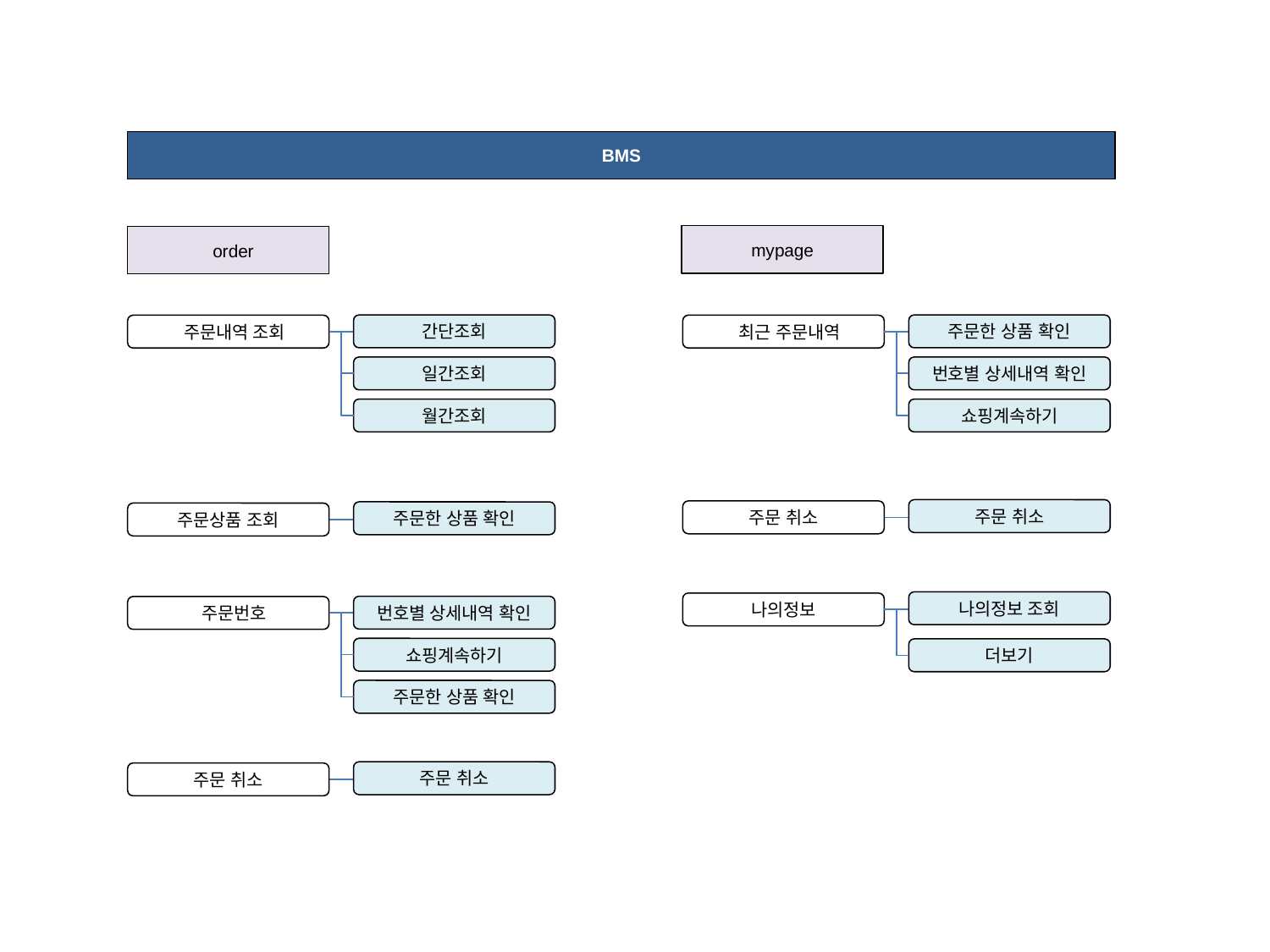

BMS
mypage
  order
간단조회
주문한 상품 확인
  주문내역 조회
  최근 주문내역
일간조회
번호별 상세내역 확인
월간조회
쇼핑계속하기
주문 취소
주문 취소
주문한 상품 확인
주문상품 조회
나의정보 조회
나의정보
번호별 상세내역 확인
  주문번호
쇼핑계속하기
더보기
주문한 상품 확인
주문 취소
주문 취소